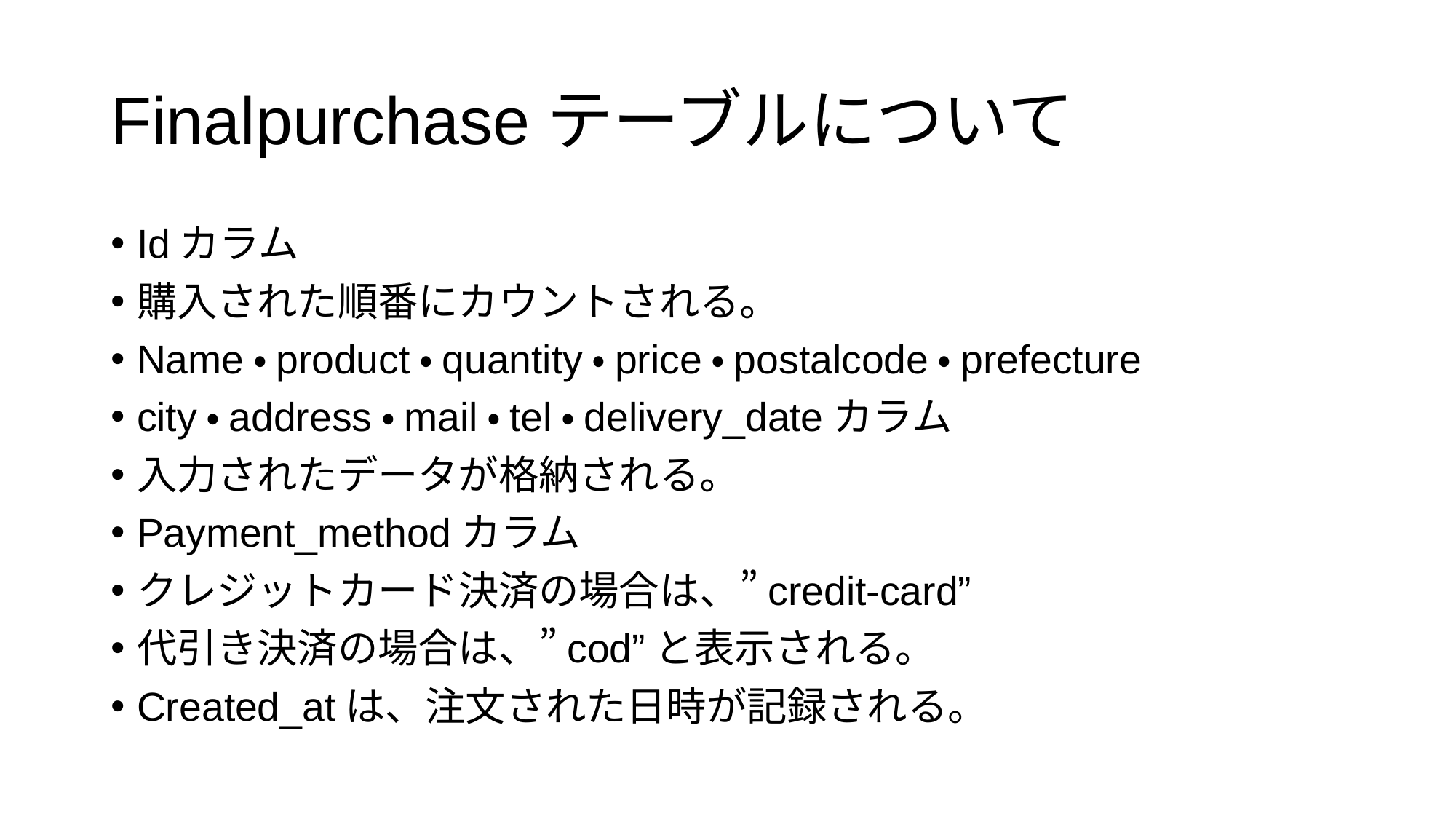

# Finalpurchaseテーブルについて
Idカラム
購入された順番にカウントされる。
Name・product・quantity・price・postalcode・prefecture
city・address・mail・tel・delivery_dateカラム
入力されたデータが格納される。
Payment_methodカラム
クレジットカード決済の場合は、”credit-card”
代引き決済の場合は、”cod”と表示される。
Created_atは、注文された日時が記録される。